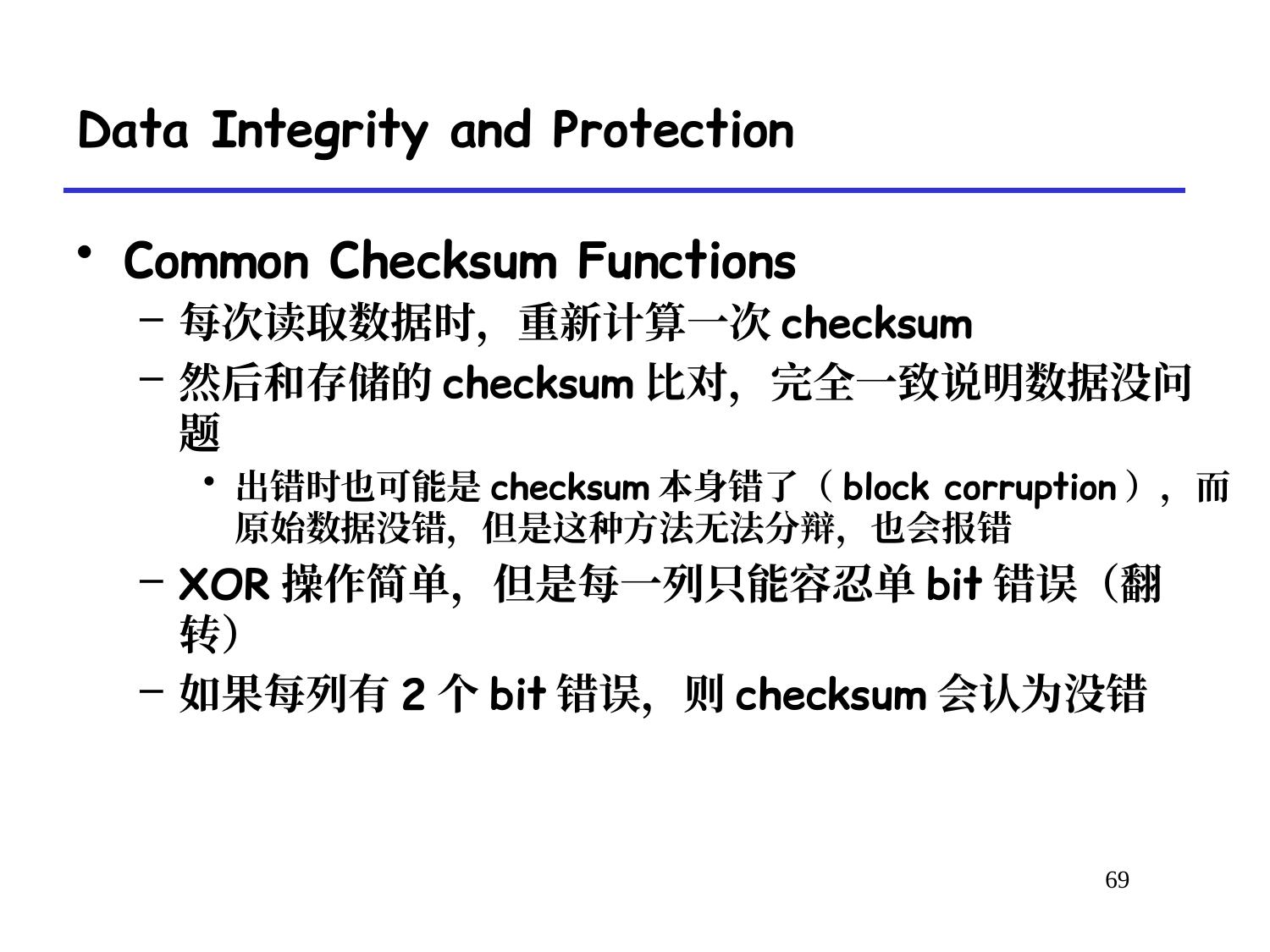

# Data Integrity and Protection
Common Checksum Functions
每次读取数据时，重新计算一次checksum
然后和存储的checksum比对，完全一致说明数据没问题
出错时也可能是checksum本身错了（block corruption），而原始数据没错，但是这种方法无法分辩，也会报错
XOR操作简单，但是每一列只能容忍单bit错误（翻转）
如果每列有2个bit错误，则checksum会认为没错
69